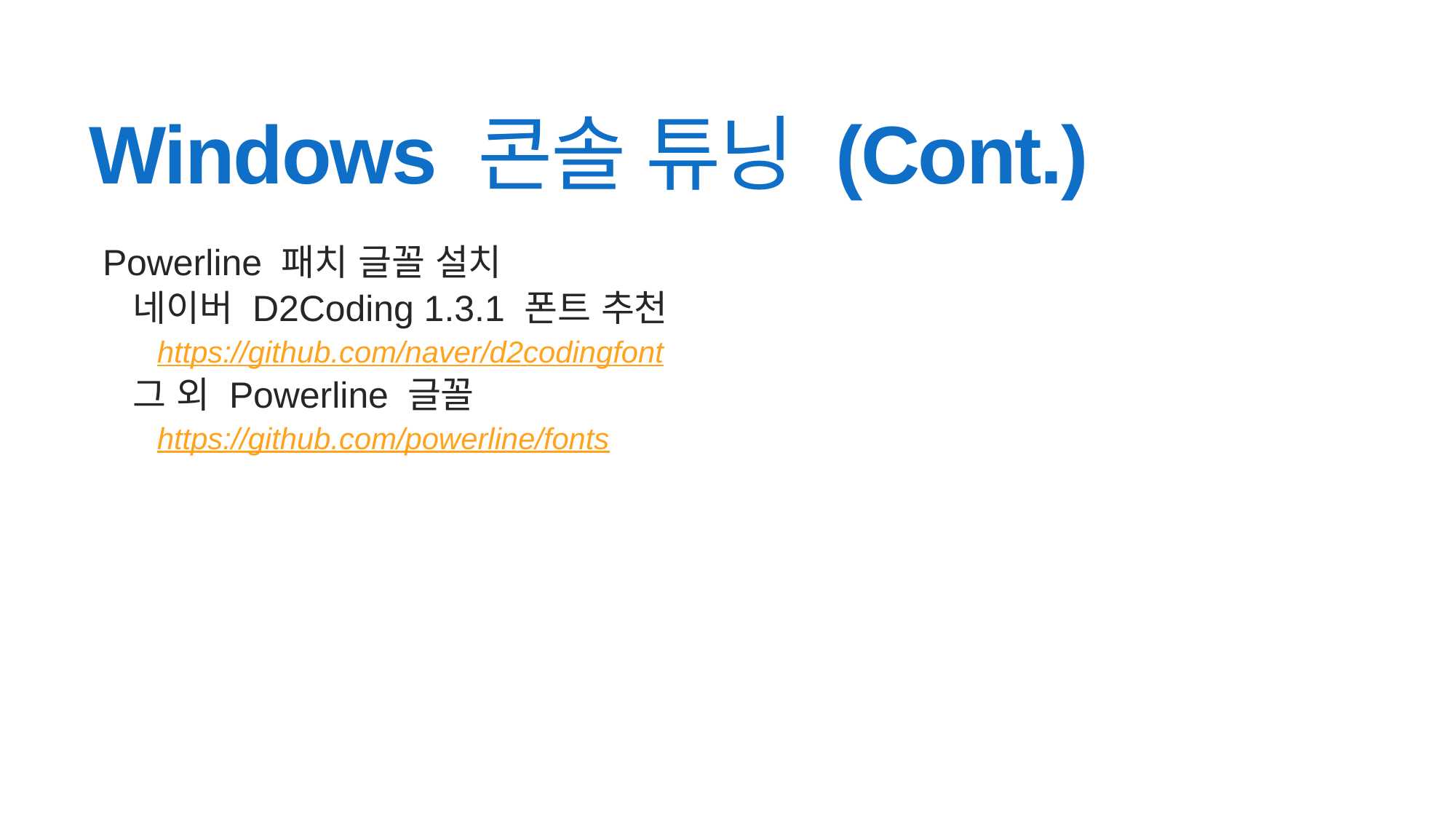

# Windows 콘솔 튜닝 (Cont.)
Powerline 패치 글꼴 설치
네이버 D2Coding 1.3.1 폰트 추천
https://github.com/naver/d2codingfont
그 외 Powerline 글꼴
https://github.com/powerline/fonts